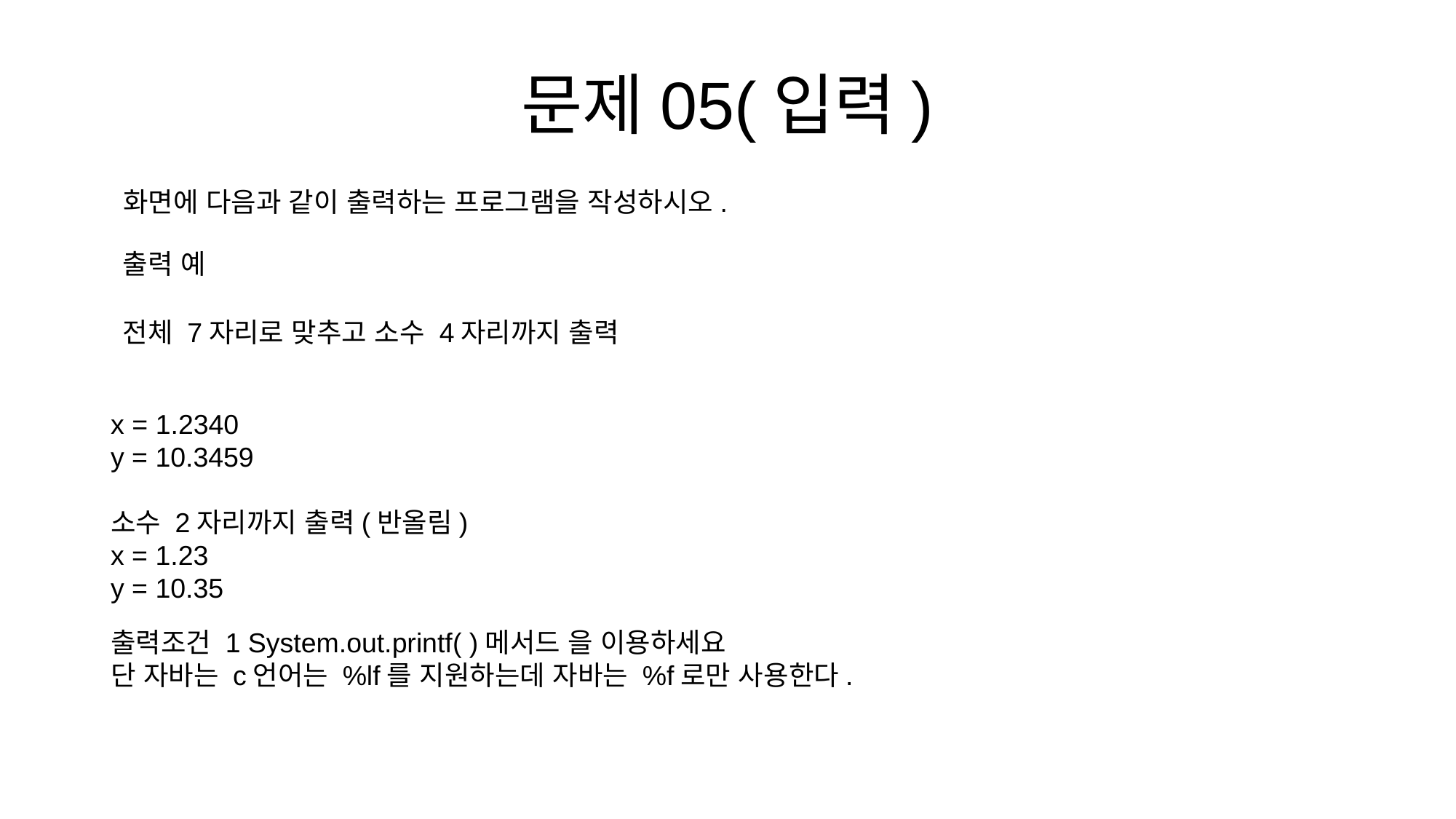

# 문제05(입력)
화면에 다음과 같이 출력하는 프로그램을 작성하시오.
출력 예
전체 7자리로 맞추고 소수 4자리까지 출력
x = 1.2340
y = 10.3459

소수 2자리까지 출력(반올림)
x = 1.23
y = 10.35
출력조건 1 System.out.printf( )메서드 을 이용하세요
단 자바는 c언어는 %lf를 지원하는데 자바는 %f로만 사용한다.